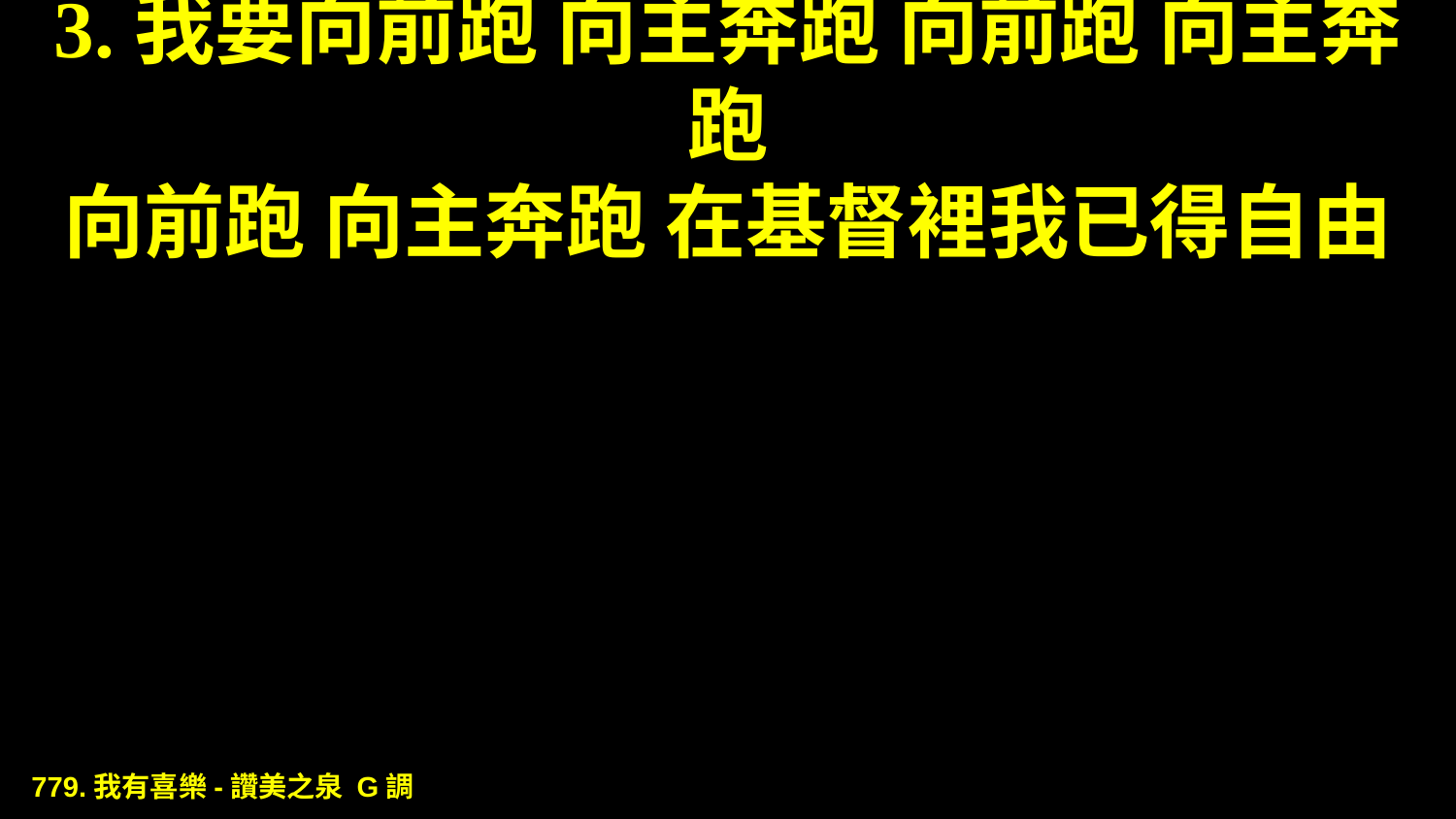

# 3.我要向前跑 向主奔跑 向前跑 向主奔跑 向前跑 向主奔跑 在基督裡我已得自由
779.我有喜樂-讚美之泉 G調